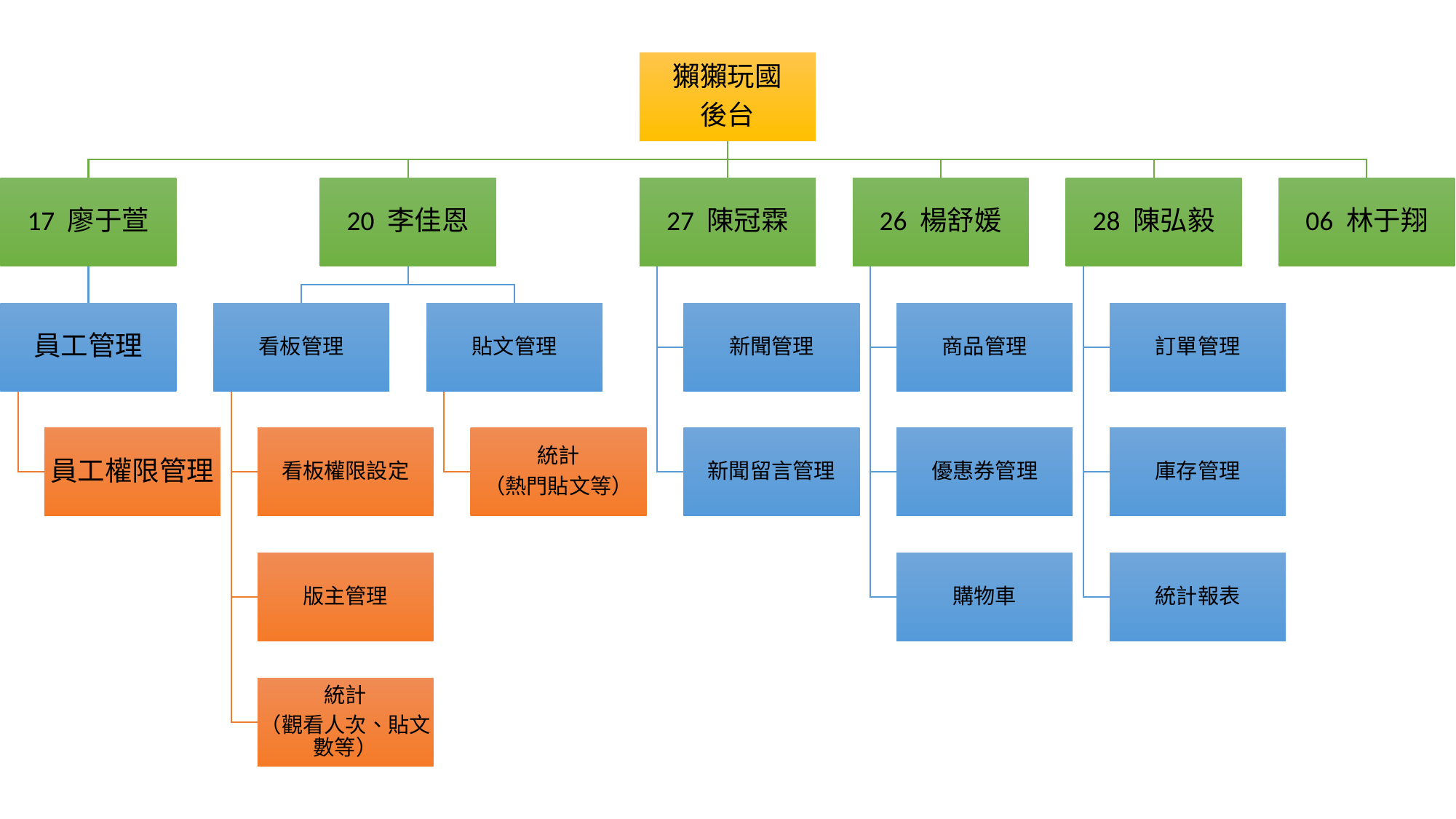

獺獺玩國
後台
17 廖于萱
員工管理
員工權限管理
20 李佳恩
看板管理
看板權限設定
版主管理
統計
（觀看人次、貼文數等）
貼文管理
統計
（熱門貼文等）
27 陳冠霖
新聞管理
新聞留言管理
26 楊舒媛
商品管理
優惠券管理
購物車
28 陳弘毅
訂單管理
庫存管理
統計報表
06 林于翔